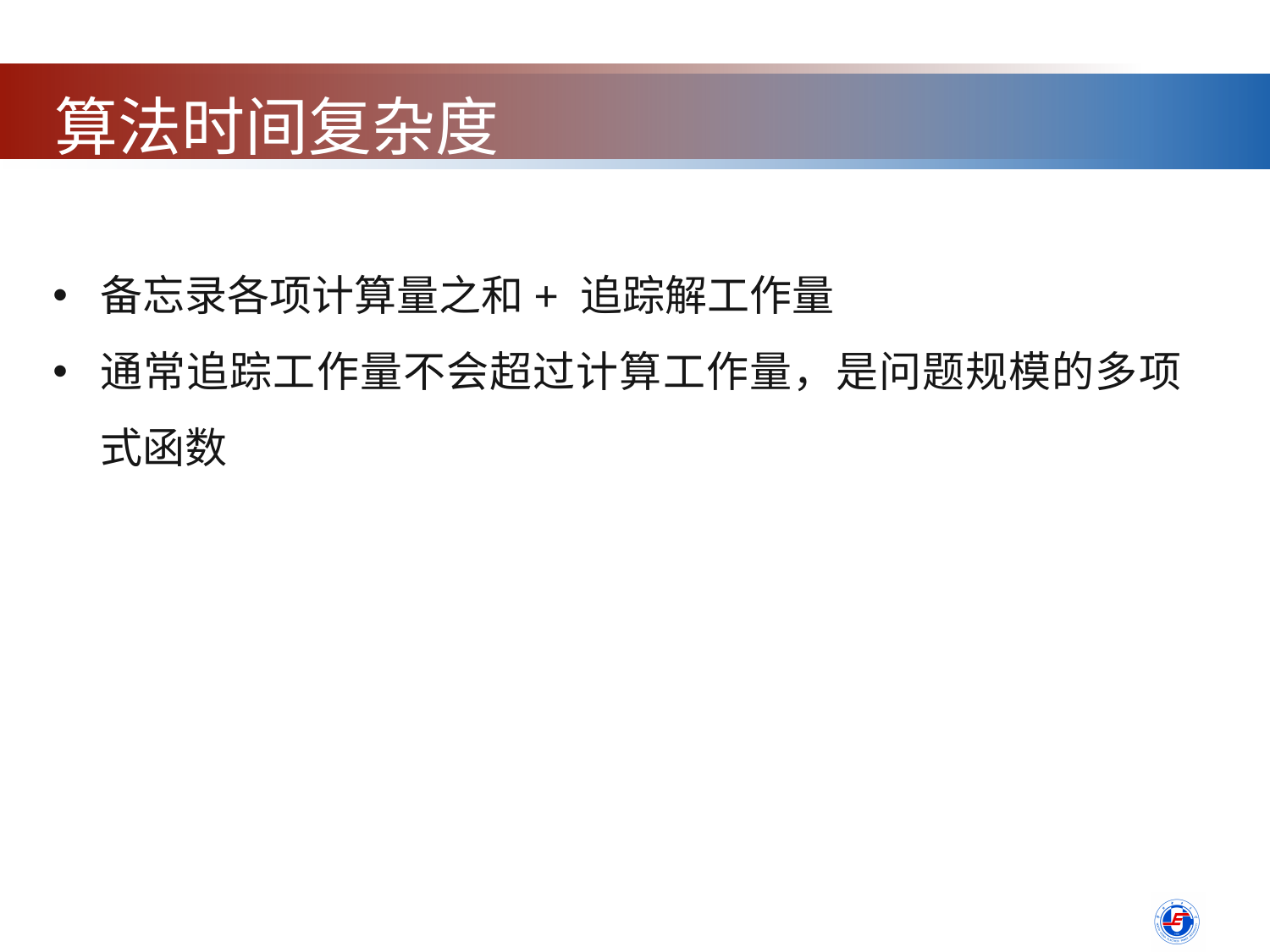

算法时间复杂度
备忘录各项计算量之和+ 追踪解工作量
通常追踪工作量不会超过计算工作量，是问题规模的多项式函数